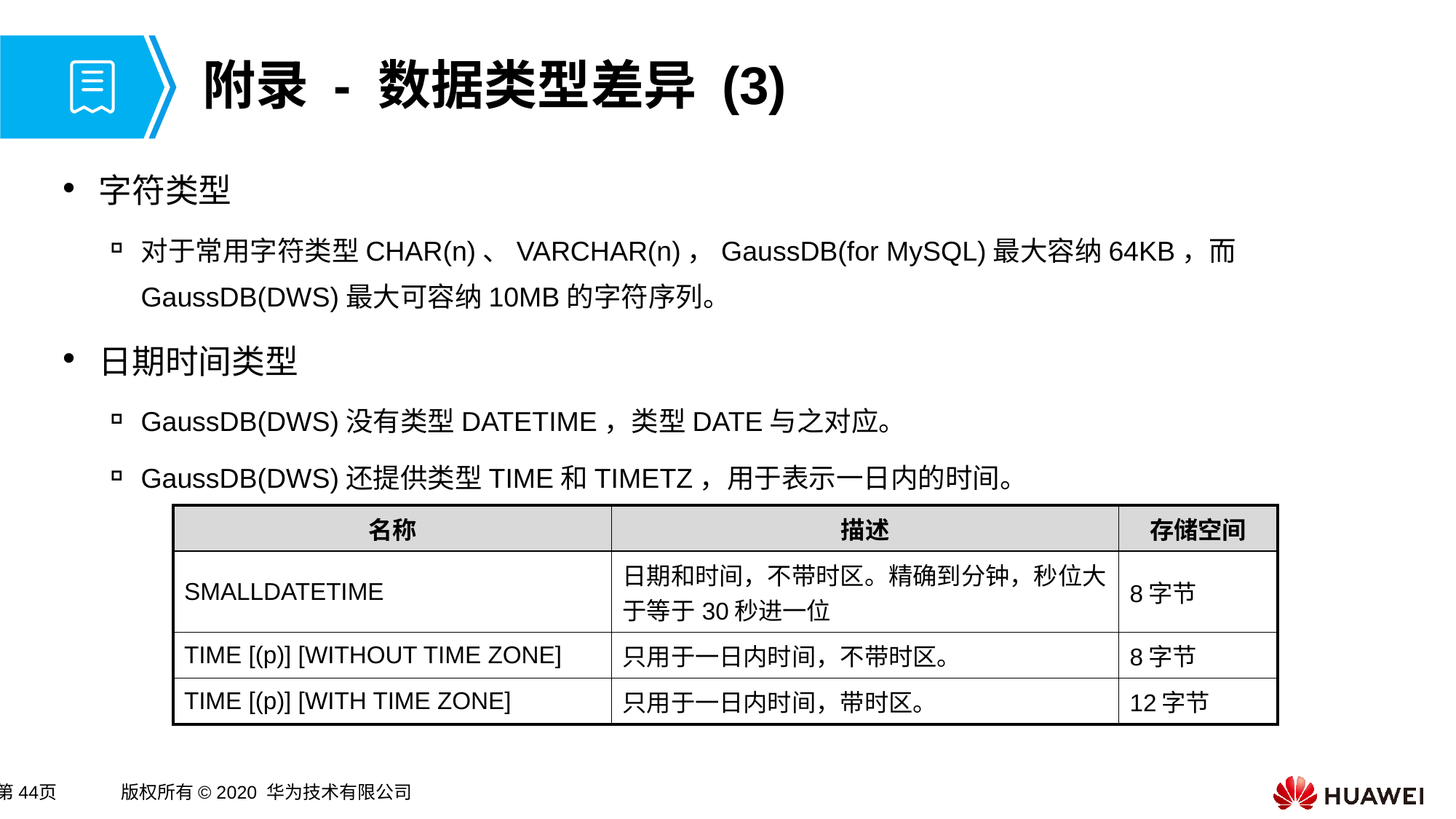

# 附录 - 数据类型差异 (3)
字符类型
对于常用字符类型CHAR(n)、VARCHAR(n)，GaussDB(for MySQL)最大容纳64KB，而GaussDB(DWS)最大可容纳10MB的字符序列。
日期时间类型
GaussDB(DWS)没有类型DATETIME，类型DATE与之对应。
GaussDB(DWS)还提供类型TIME和TIMETZ，用于表示一日内的时间。

| 名称​ | 描述​ | 存储空间​ |
| --- | --- | --- |
| SMALLDATETIME​ | 日期和时间，不带时区。精确到分钟，秒位大于等于30秒进一位​ | 8字节​ |
| TIME [(p)] [WITHOUT TIME ZONE]​ | 只用于一日内时间，不带时区。​ | 8字节​ |
| TIME [(p)] [WITH TIME ZONE]​ | 只用于一日内时间，带时区。​ | 12字节​ |